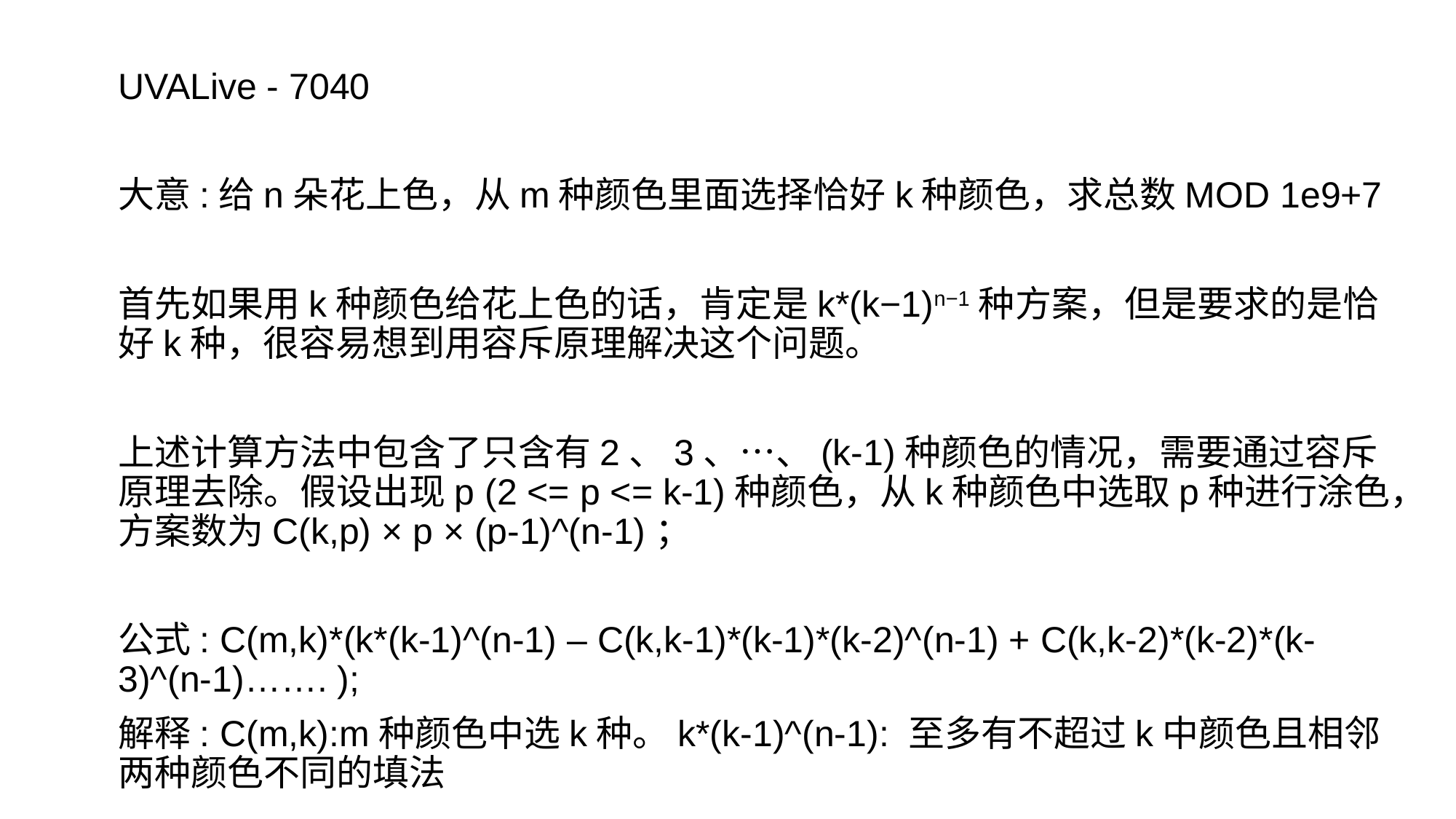

UVALive - 7040

大意:给n朵花上色，从m种颜色里面选择恰好k种颜色，求总数MOD 1e9+7

首先如果用k种颜色给花上色的话，肯定是k*(k−1)n−1种方案，但是要求的是恰好k种，很容易想到用容斥原理解决这个问题。

上述计算方法中包含了只含有2、3、…、(k-1)种颜色的情况，需要通过容斥原理去除。假设出现p (2 <= p <= k-1)种颜色，从k种颜色中选取p种进行涂色，方案数为C(k,p) × p × (p-1)^(n-1)；

公式: C(m,k)*(k*(k-1)^(n-1) – C(k,k-1)*(k-1)*(k-2)^(n-1) + C(k,k-2)*(k-2)*(k-3)^(n-1)……. );
解释: C(m,k):m种颜色中选k种。k*(k-1)^(n-1): 至多有不超过k中颜色且相邻两种颜色不同的填法